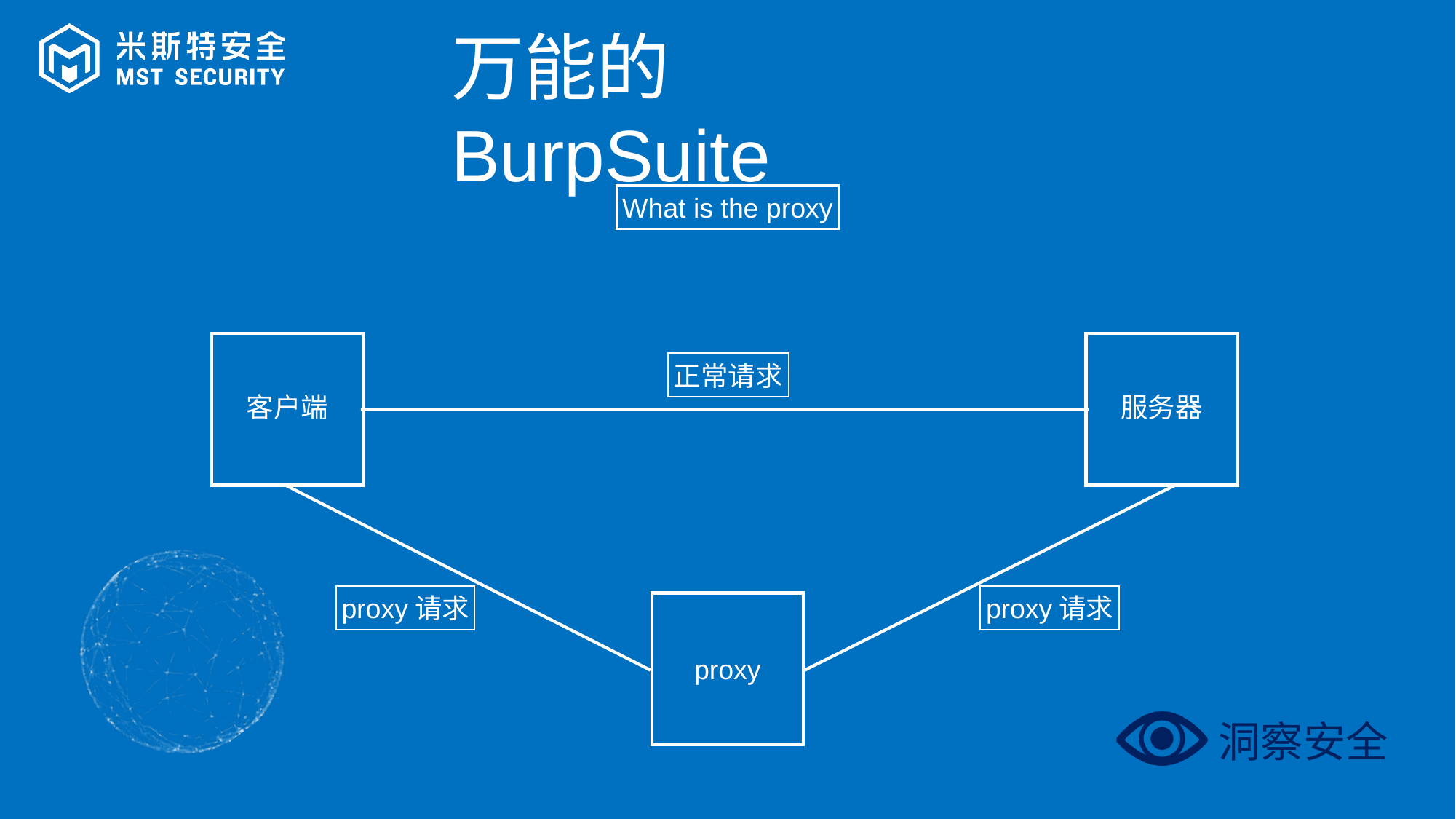

万能的BurpSuite
What is the proxy

正常请求
客户端
服务器

proxy请求
proxy请求

proxy